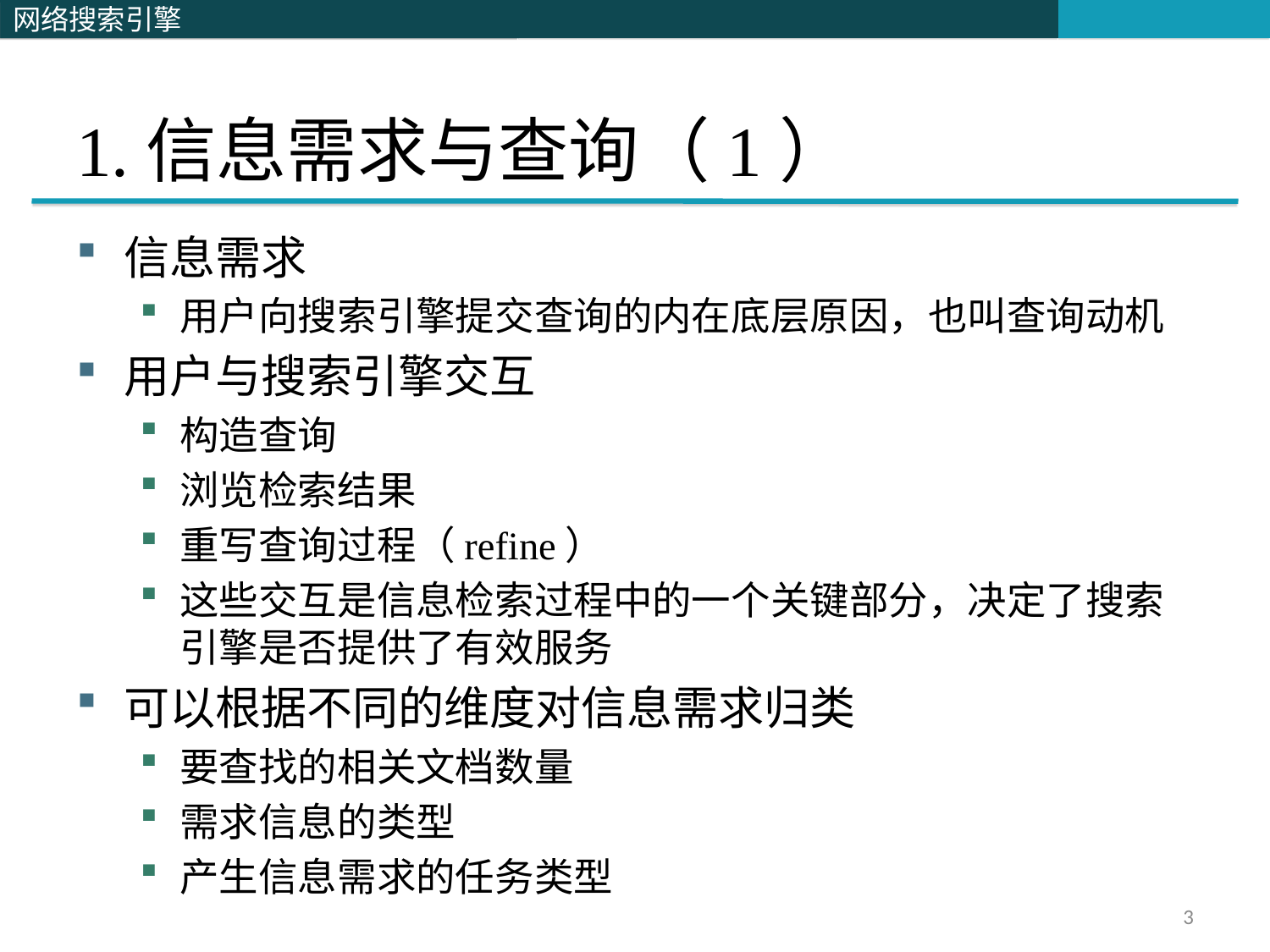

# 1.信息需求与查询（1）
信息需求
用户向搜索引擎提交查询的内在底层原因，也叫查询动机
用户与搜索引擎交互
构造查询
浏览检索结果
重写查询过程（refine）
这些交互是信息检索过程中的一个关键部分，决定了搜索引擎是否提供了有效服务
可以根据不同的维度对信息需求归类
要查找的相关文档数量
需求信息的类型
产生信息需求的任务类型

3